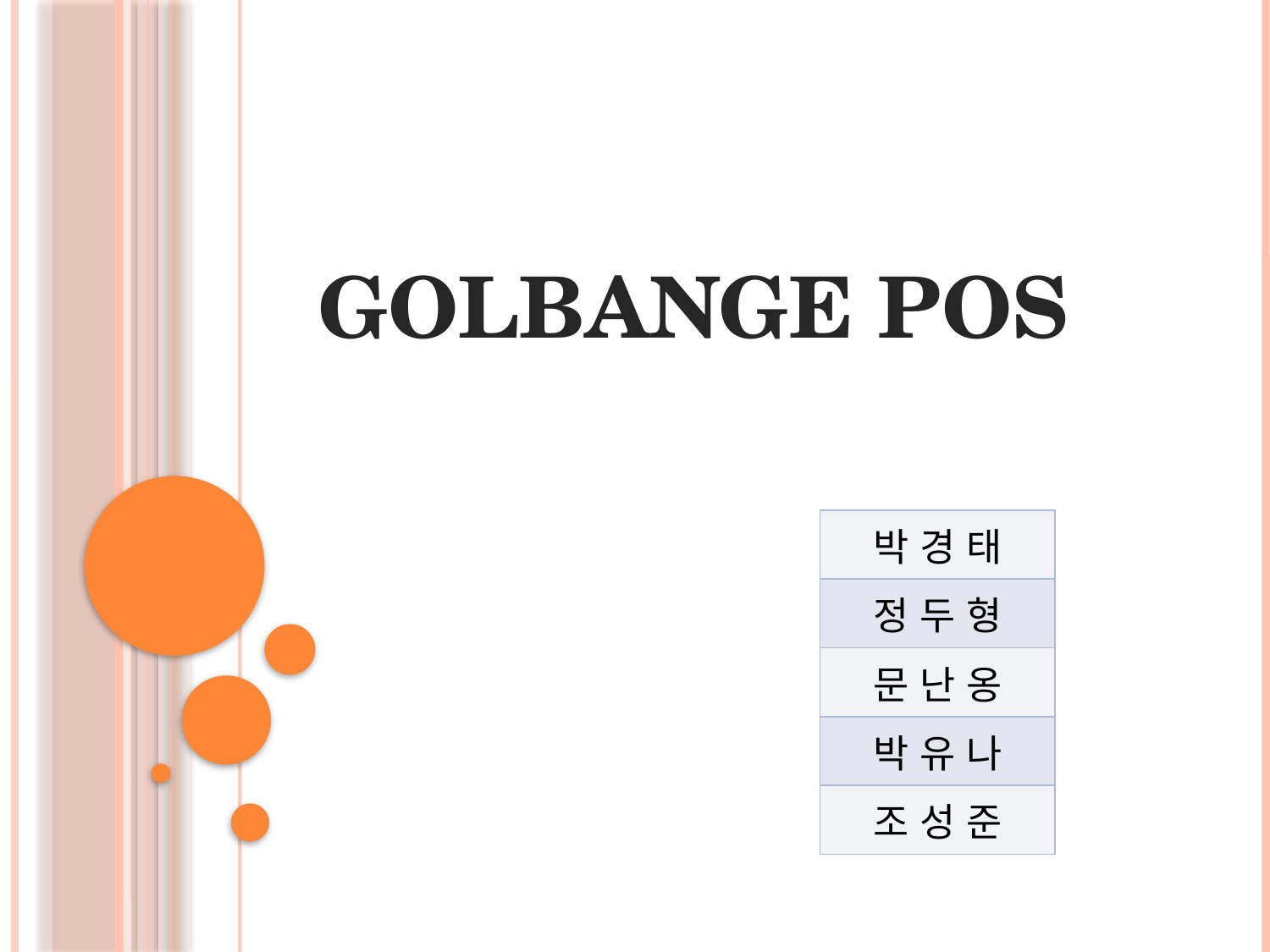

# GolBangE POS
| 박 경 태 |
| --- |
| 정 두 형 |
| 문 난 옹 |
| 박 유 나 |
| 조 성 준 |